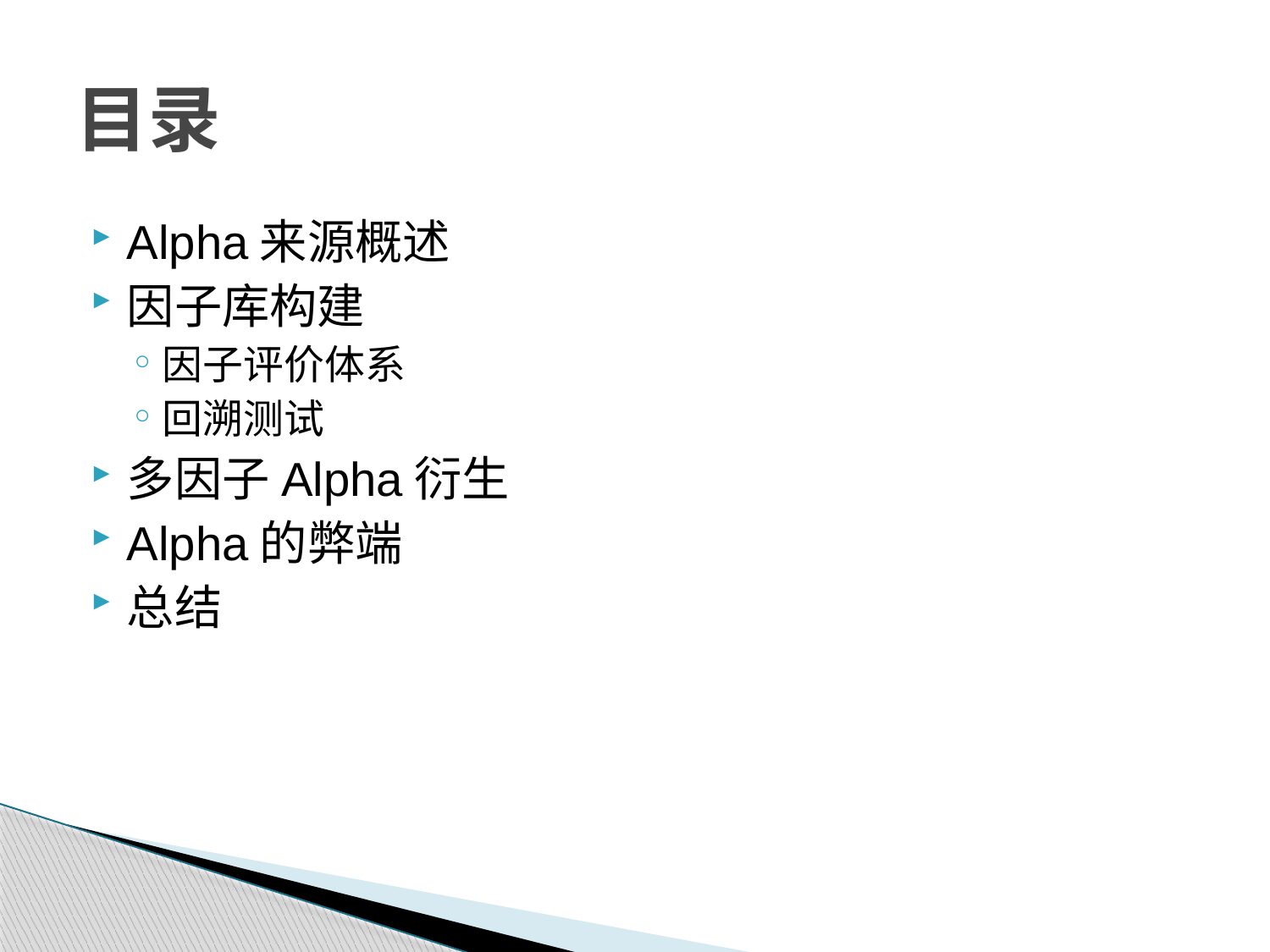

# 目录
Alpha来源概述
因子库构建
因子评价体系
回溯测试
多因子Alpha衍生
Alpha的弊端
总结